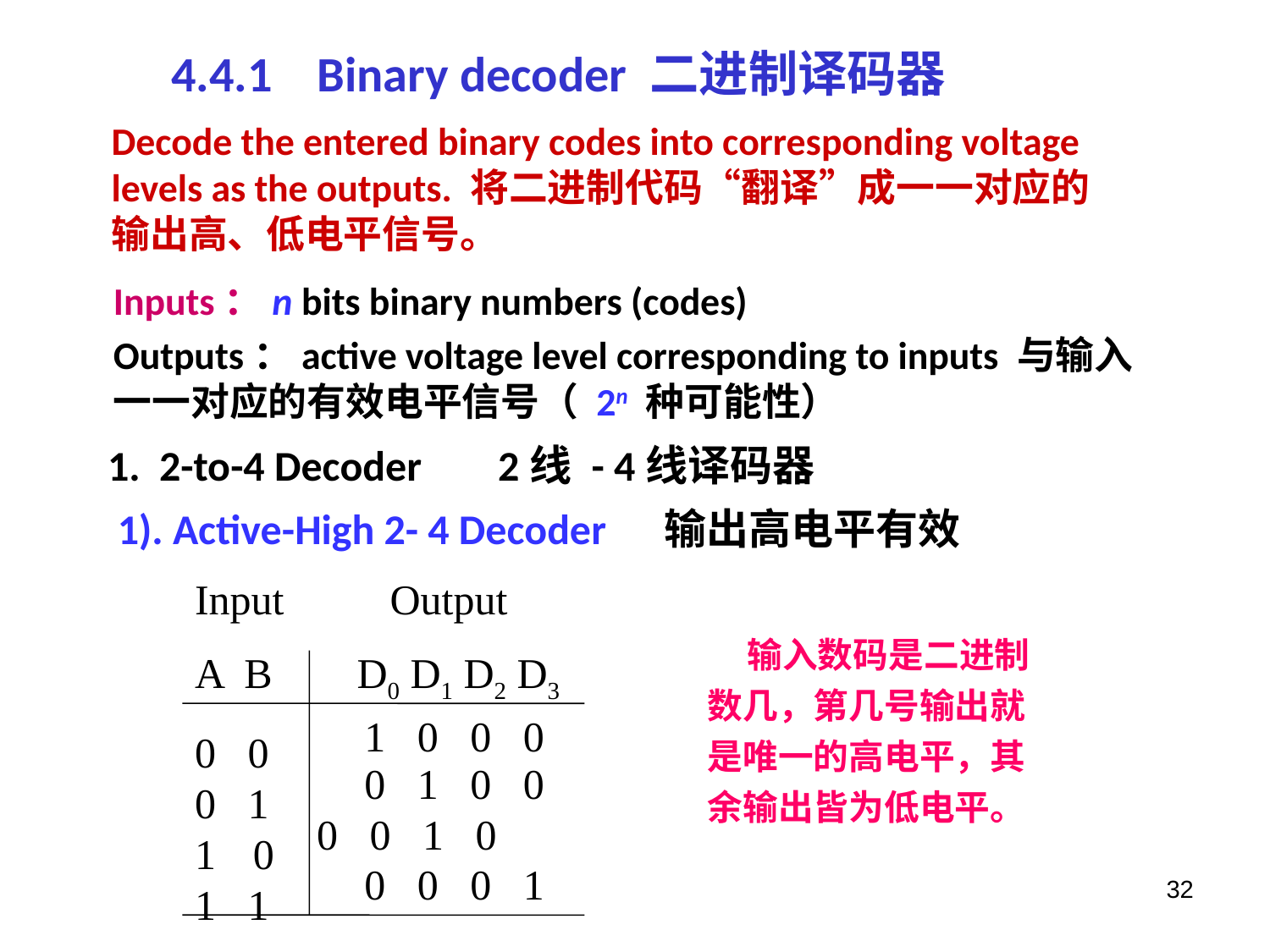

4.4.1    Binary decoder 二进制译码器
Decode the entered binary codes into corresponding voltage levels as the outputs. 将二进制代码“翻译”成一一对应的输出高、低电平信号。
Inputs：n bits binary numbers (codes)
Outputs：active voltage level corresponding to inputs 与输入一一对应的有效电平信号（ 2n 种可能性）
1.  2-to-4 Decoder        2线 - 4线译码器
1). Active-High 2- 4 Decoder     输出高电平有效
Input          Output
A  B        D0 D1 D2 D3

0   0
0   1
 0
1   1

    输入数码是二进制数几，第几号输出就是唯一的高电平，其余输出皆为低电平。
1   0   0   0
0   1   0   0
0   0   1   0
0   0   0   1
32